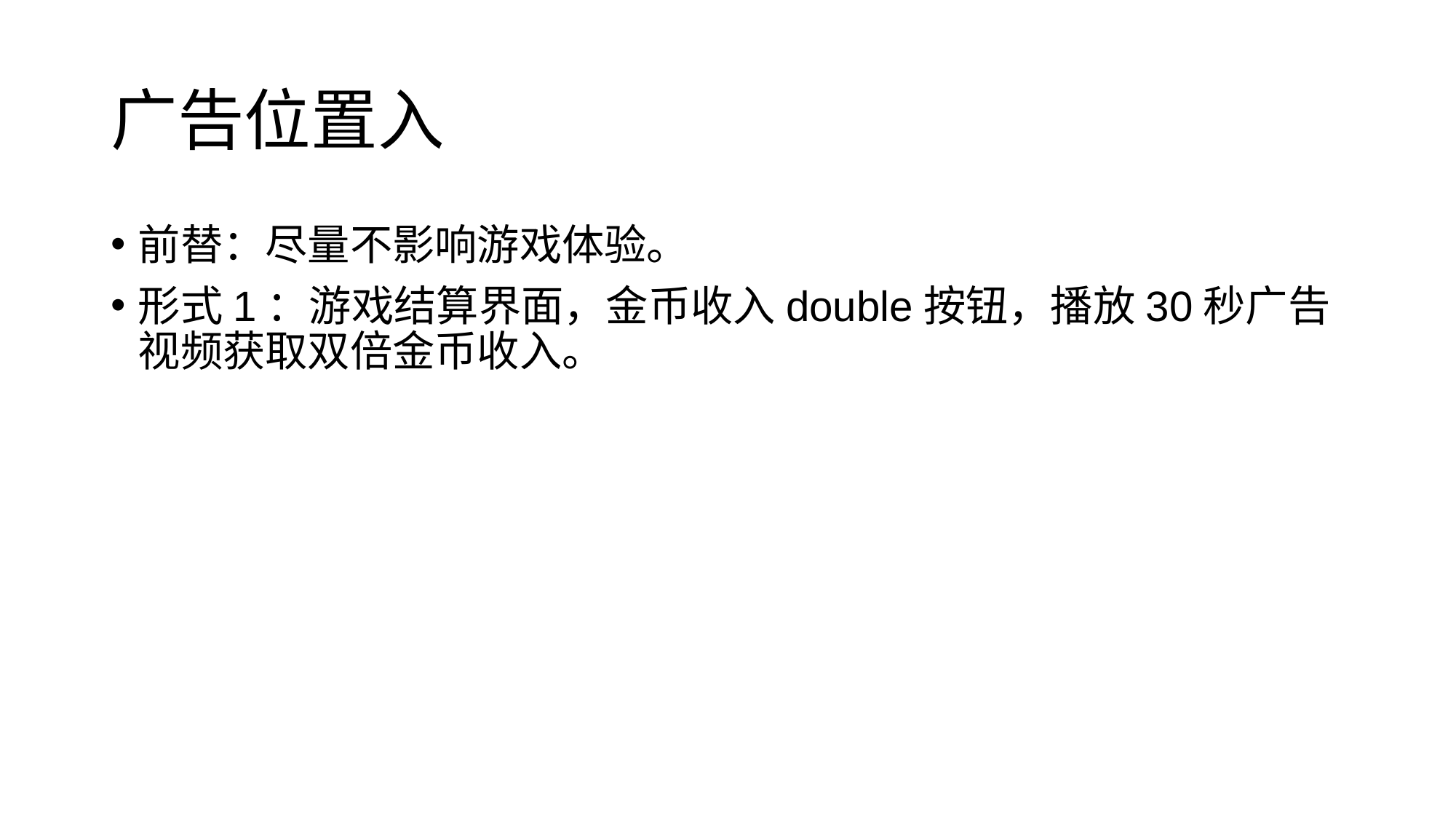

# 广告位置入
前替：尽量不影响游戏体验。
形式1：游戏结算界面，金币收入double按钮，播放30秒广告视频获取双倍金币收入。